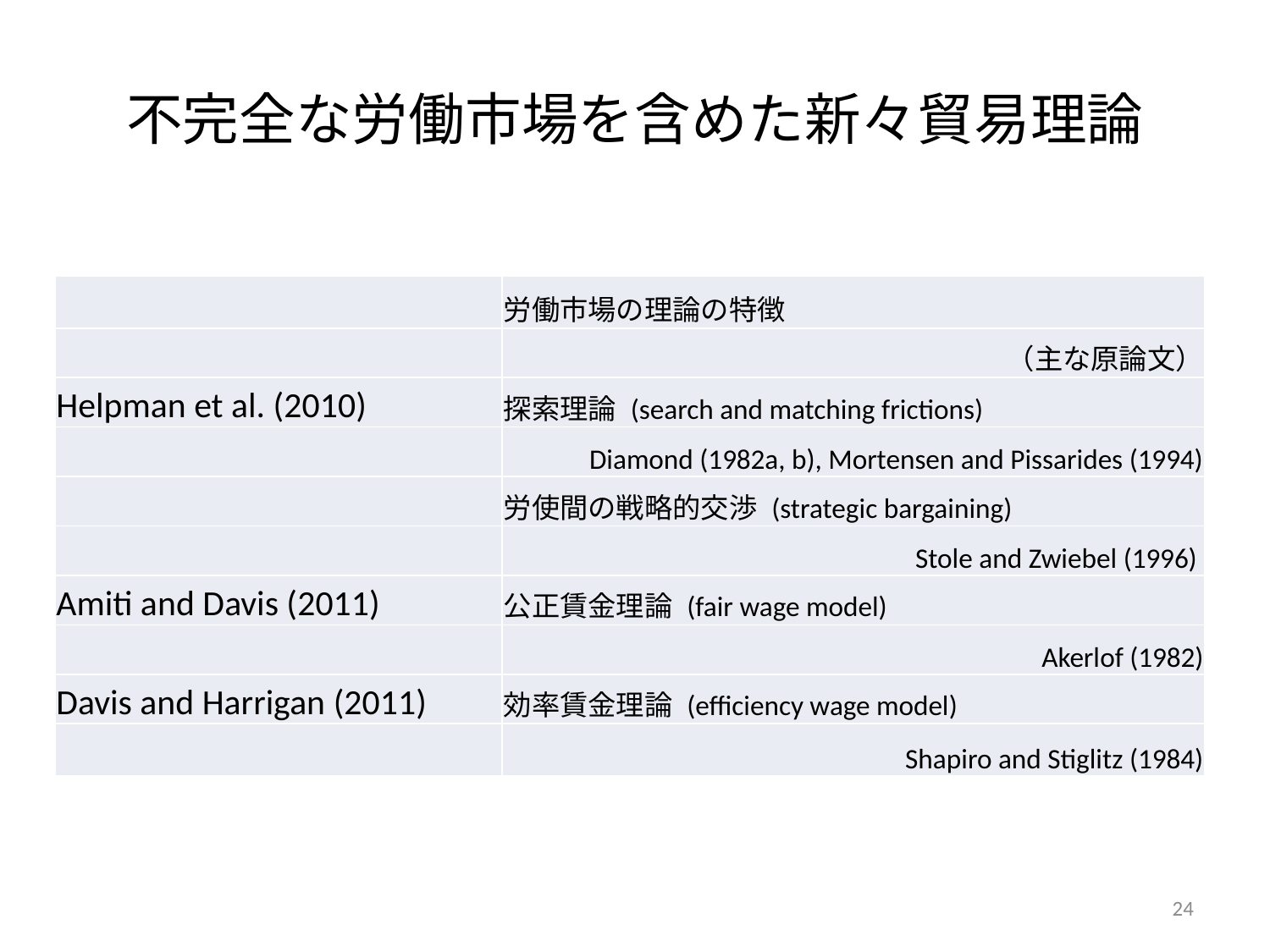

# 不完全な労働市場を含めた新々貿易理論
|  | 労働市場の理論の特徴 |
| --- | --- |
|  | （主な原論文） |
| Helpman et al. (2010) | 探索理論 (search and matching frictions) |
|  | Diamond (1982a, b), Mortensen and Pissarides (1994) |
|  | 労使間の戦略的交渉 (strategic bargaining) |
|  | Stole and Zwiebel (1996) |
| Amiti and Davis (2011) | 公正賃金理論 (fair wage model) |
|  | Akerlof (1982) |
| Davis and Harrigan (2011) | 効率賃金理論 (efficiency wage model) |
|  | Shapiro and Stiglitz (1984) |
24